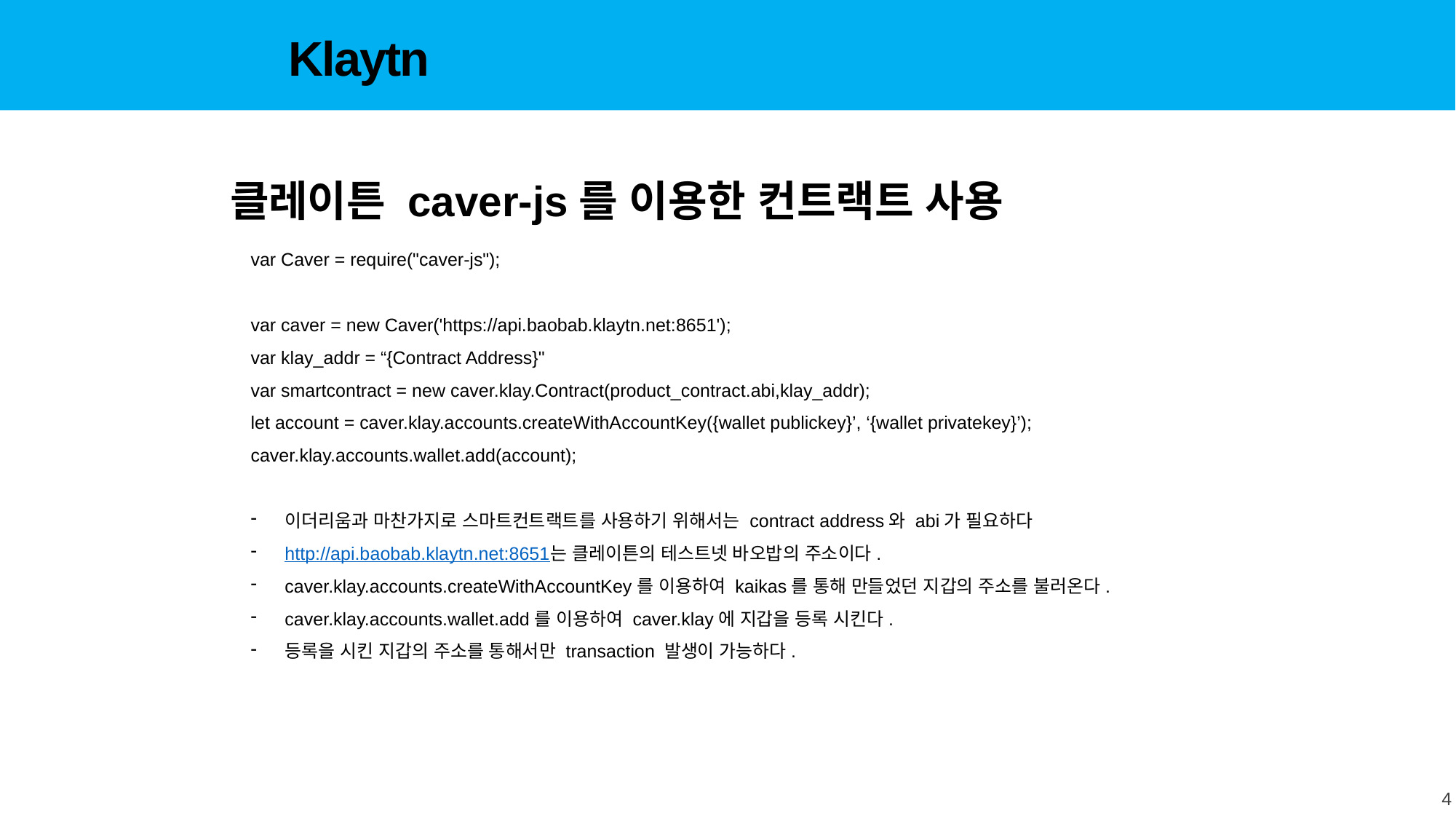

Klaytn
클레이튼 caver-js를 이용한 컨트랙트 사용
var Caver = require("caver-js");

var caver = new Caver('https://api.baobab.klaytn.net:8651');
var klay_addr = “{Contract Address}"
var smartcontract = new caver.klay.Contract(product_contract.abi,klay_addr);
let account = caver.klay.accounts.createWithAccountKey({wallet publickey}’, ‘{wallet privatekey}’);
caver.klay.accounts.wallet.add(account);

이더리움과 마찬가지로 스마트컨트랙트를 사용하기 위해서는 contract address와 abi가 필요하다
http://api.baobab.klaytn.net:8651는 클레이튼의 테스트넷 바오밥의 주소이다.
caver.klay.accounts.createWithAccountKey를 이용하여 kaikas를 통해 만들었던 지갑의 주소를 불러온다.
caver.klay.accounts.wallet.add를 이용하여 caver.klay에 지갑을 등록 시킨다.
등록을 시킨 지갑의 주소를 통해서만 transaction 발생이 가능하다.